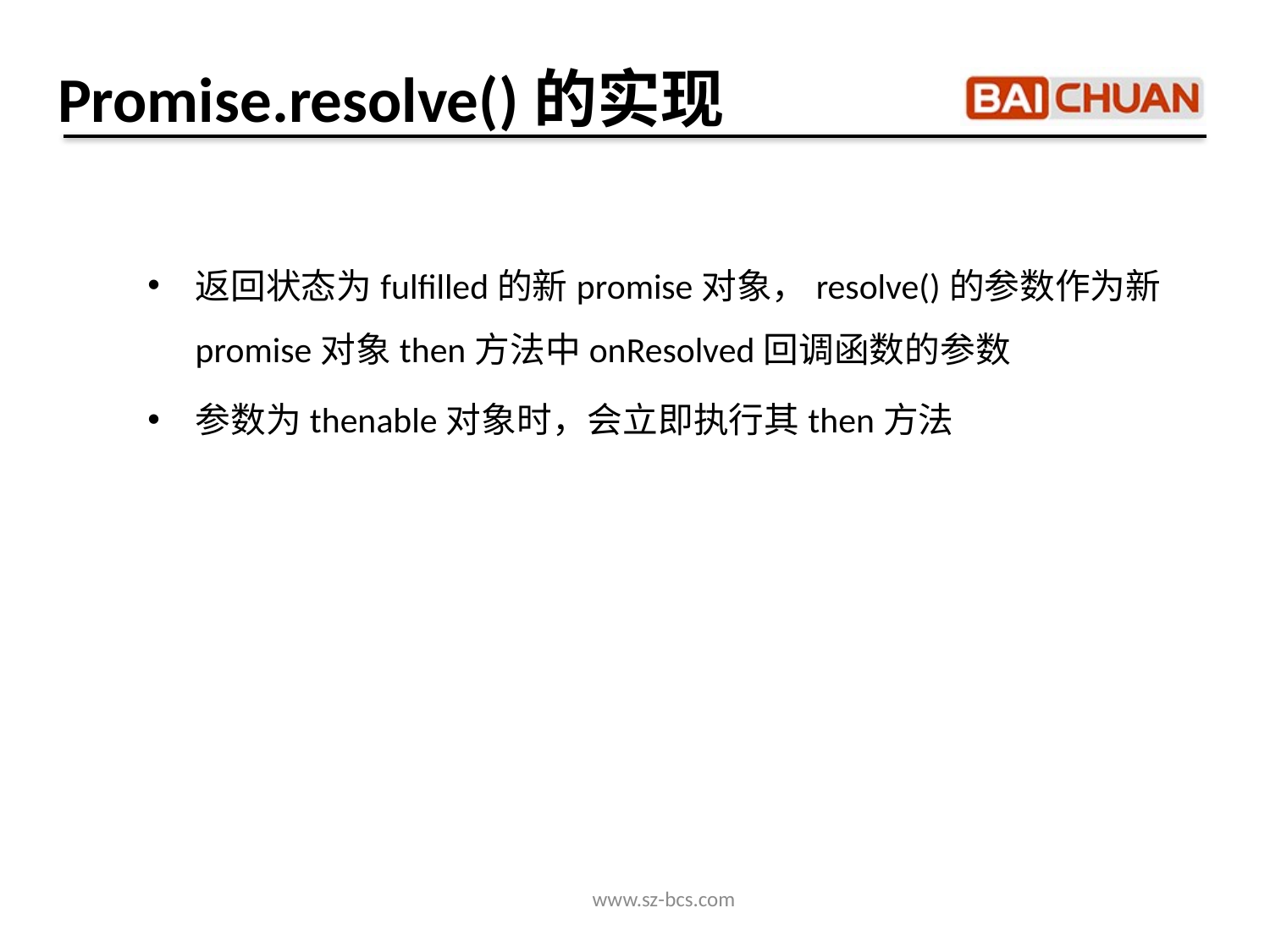

Promise.resolve()的实现
返回状态为fulfilled的新promise对象，resolve()的参数作为新promise对象then方法中onResolved回调函数的参数
参数为thenable对象时，会立即执行其then方法
www.sz-bcs.com